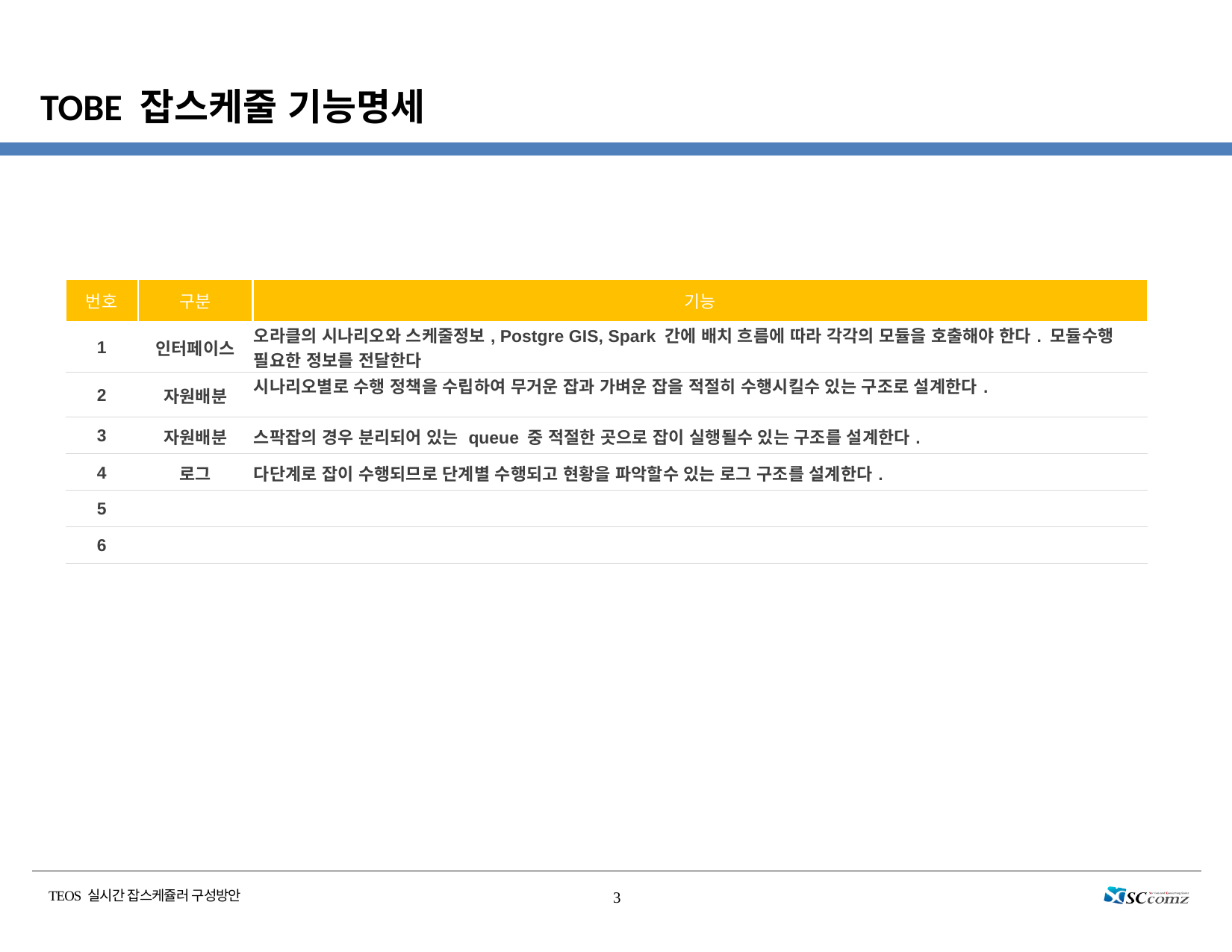

# TOBE 잡스케줄 기능명세

| 번호 | 구분 | 기능 |
| --- | --- | --- |
| 1 | 인터페이스 | 오라클의 시나리오와 스케줄정보, Postgre GIS, Spark 간에 배치 흐름에 따라 각각의 모듈을 호출해야 한다. 모듈수행 필요한 정보를 전달한다 |
| 2 | 자원배분 | 시나리오별로 수행 정책을 수립하여 무거운 잡과 가벼운 잡을 적절히 수행시킬수 있는 구조로 설계한다. |
| 3 | 자원배분 | 스팍잡의 경우 분리되어 있는 queue 중 적절한 곳으로 잡이 실행될수 있는 구조를 설계한다. |
| 4 | 로그 | 다단계로 잡이 수행되므로 단계별 수행되고 현황을 파악할수 있는 로그 구조를 설계한다. |
| 5 |  |  |
| 6 |  |  |